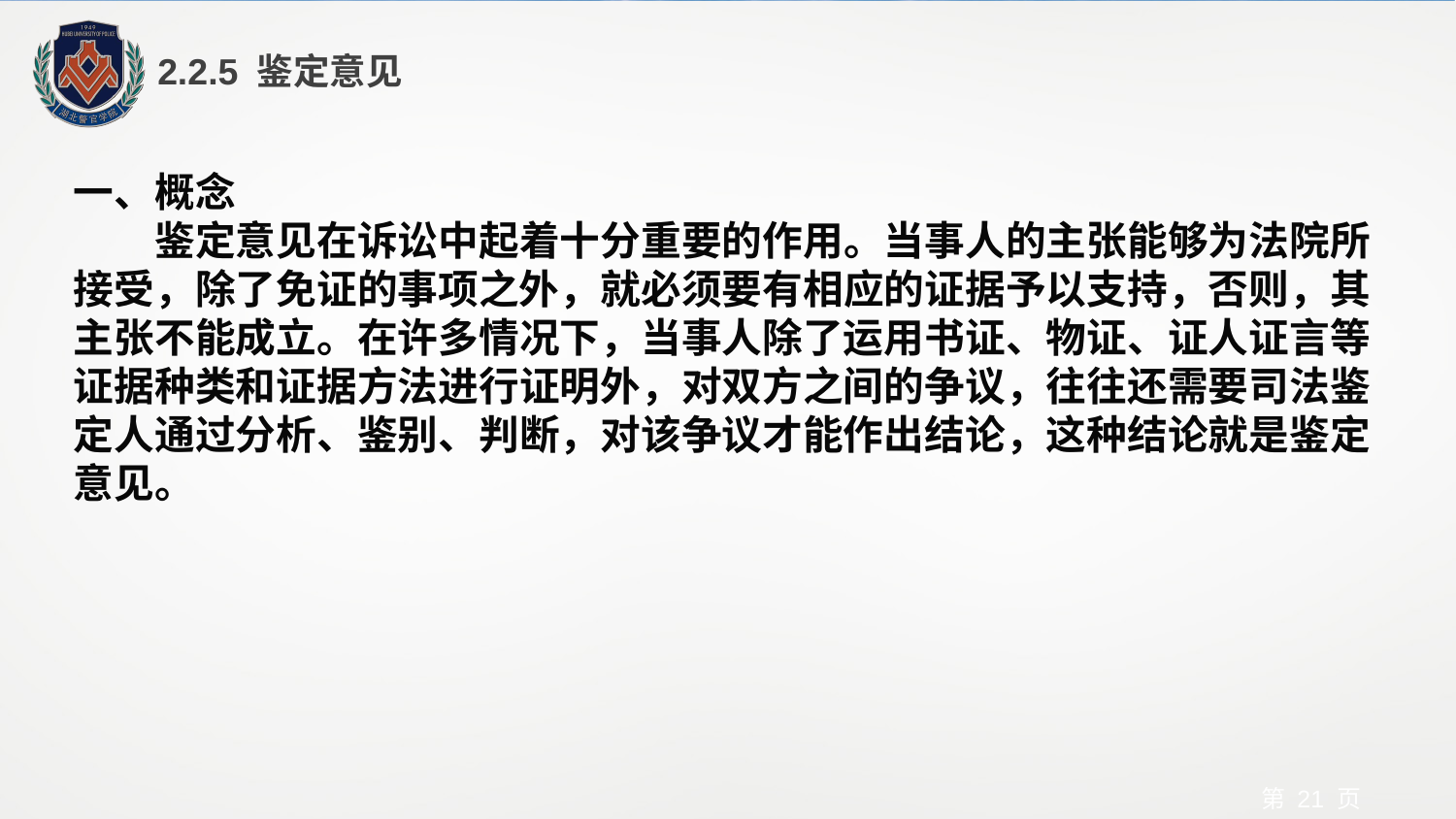

2.2.5 鉴定意见
一、概念
　　鉴定意见在诉讼中起着十分重要的作用。当事人的主张能够为法院所接受，除了免证的事项之外，就必须要有相应的证据予以支持，否则，其主张不能成立。在许多情况下，当事人除了运用书证、物证、证人证言等证据种类和证据方法进行证明外，对双方之间的争议，往往还需要司法鉴定人通过分析、鉴别、判断，对该争议才能作出结论，这种结论就是鉴定意见。